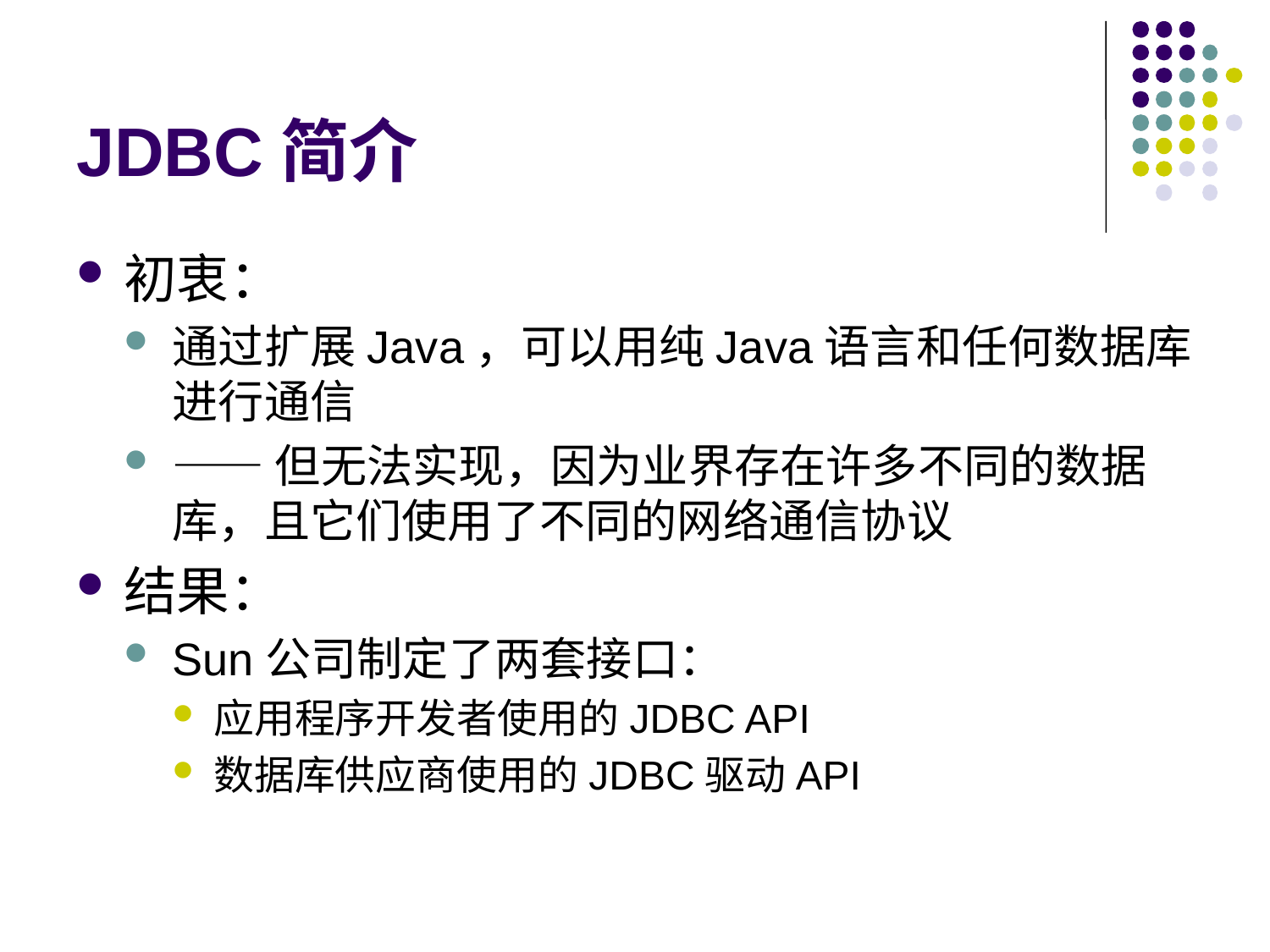

# JDBC简介
初衷：
通过扩展Java，可以用纯Java语言和任何数据库进行通信
——但无法实现，因为业界存在许多不同的数据库，且它们使用了不同的网络通信协议
结果：
Sun公司制定了两套接口：
应用程序开发者使用的JDBC API
数据库供应商使用的JDBC驱动API